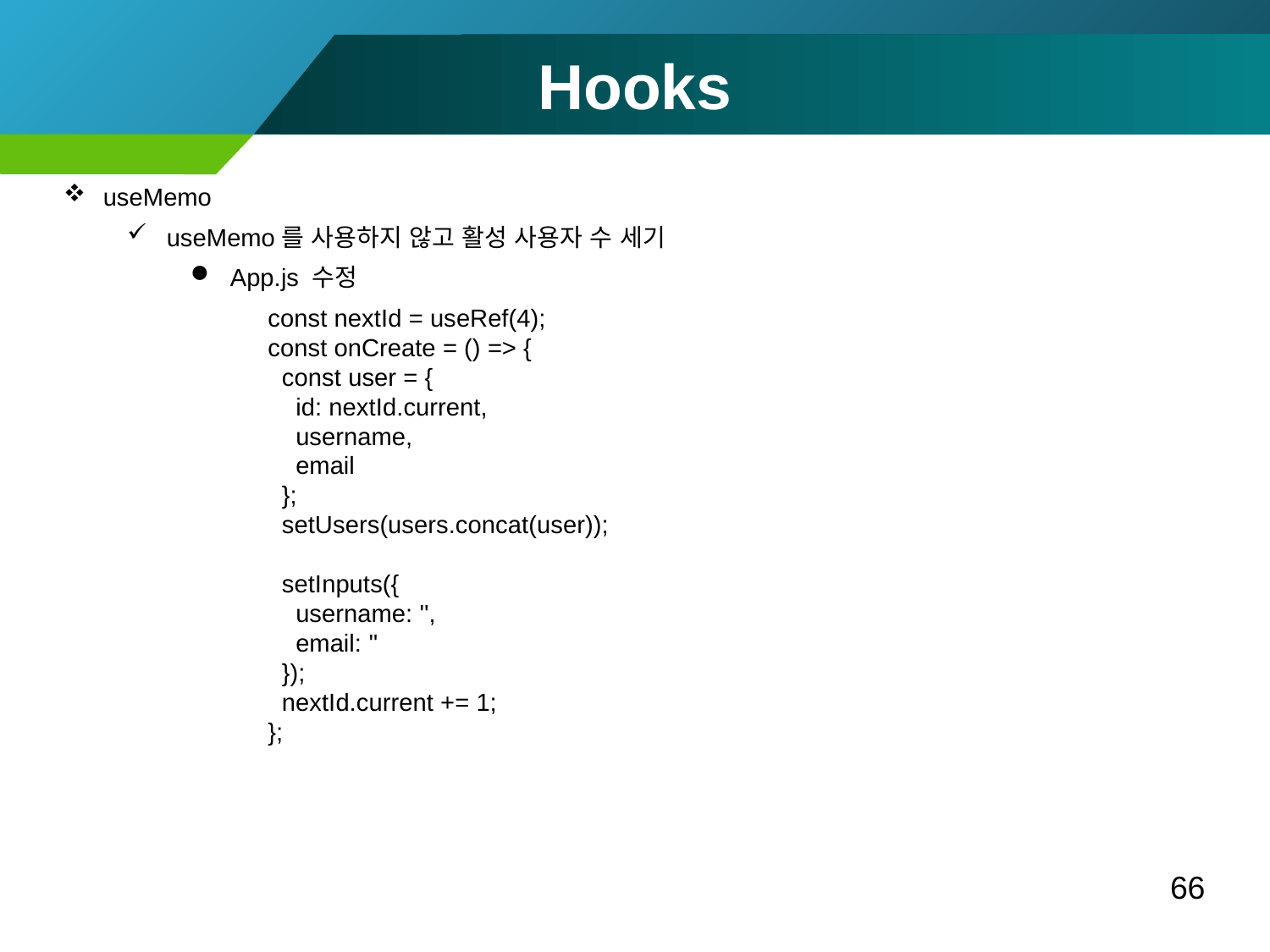

Hooks
useMemo
useMemo를 사용하지 않고 활성 사용자 수 세기
App.js 수정
  const nextId = useRef(4);
  const onCreate = () => {
    const user = {
      id: nextId.current,
      username,
      email
    };
    setUsers(users.concat(user));

    setInputs({
      username: '',
      email: ''
    });
    nextId.current += 1;
  };

66